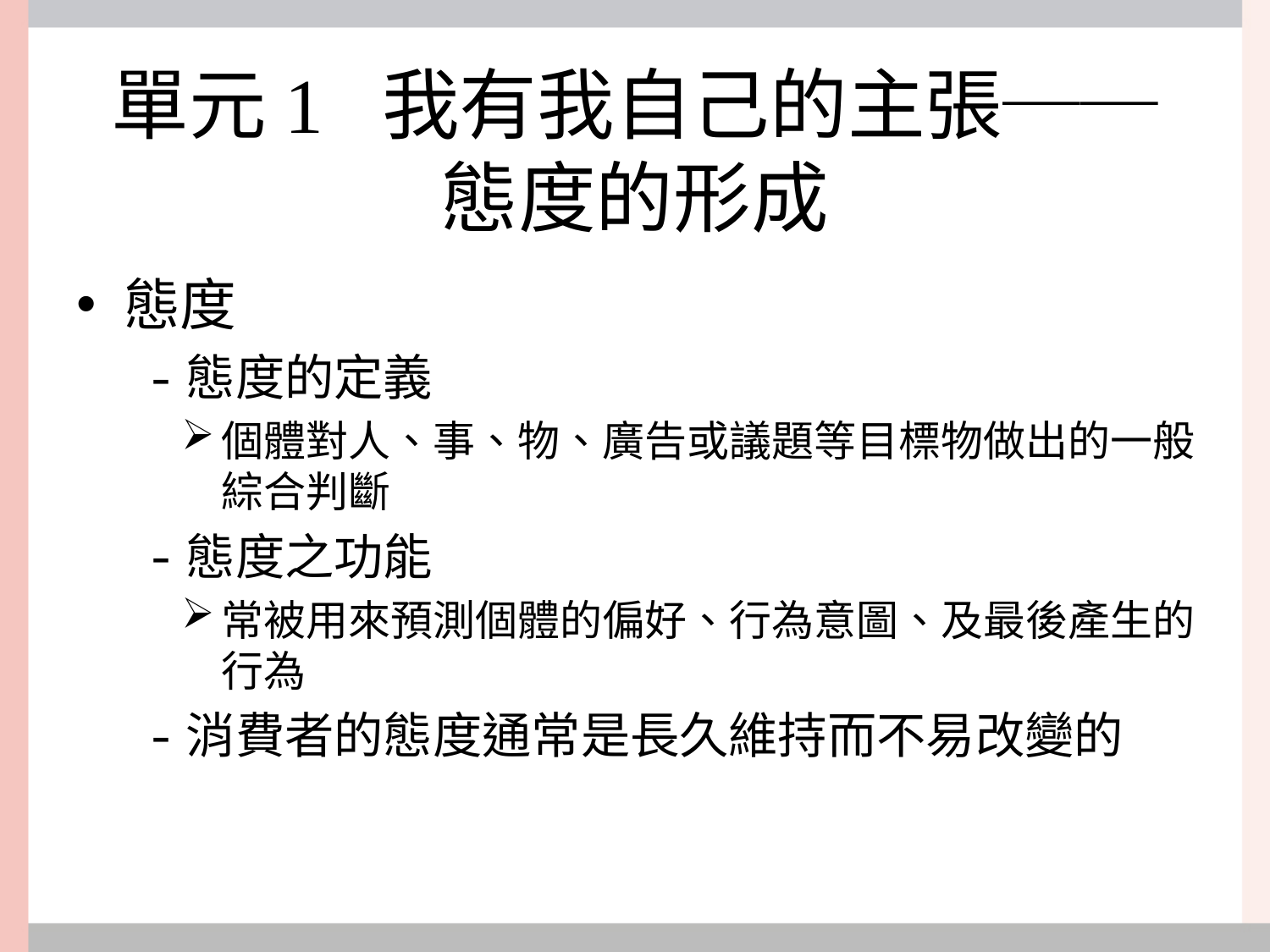

# 單元1  我有我自己的主張── 態度的形成
態度
態度的定義
個體對人、事、物、廣告或議題等目標物做出的一般綜合判斷
態度之功能
常被用來預測個體的偏好、行為意圖、及最後產生的行為
消費者的態度通常是長久維持而不易改變的